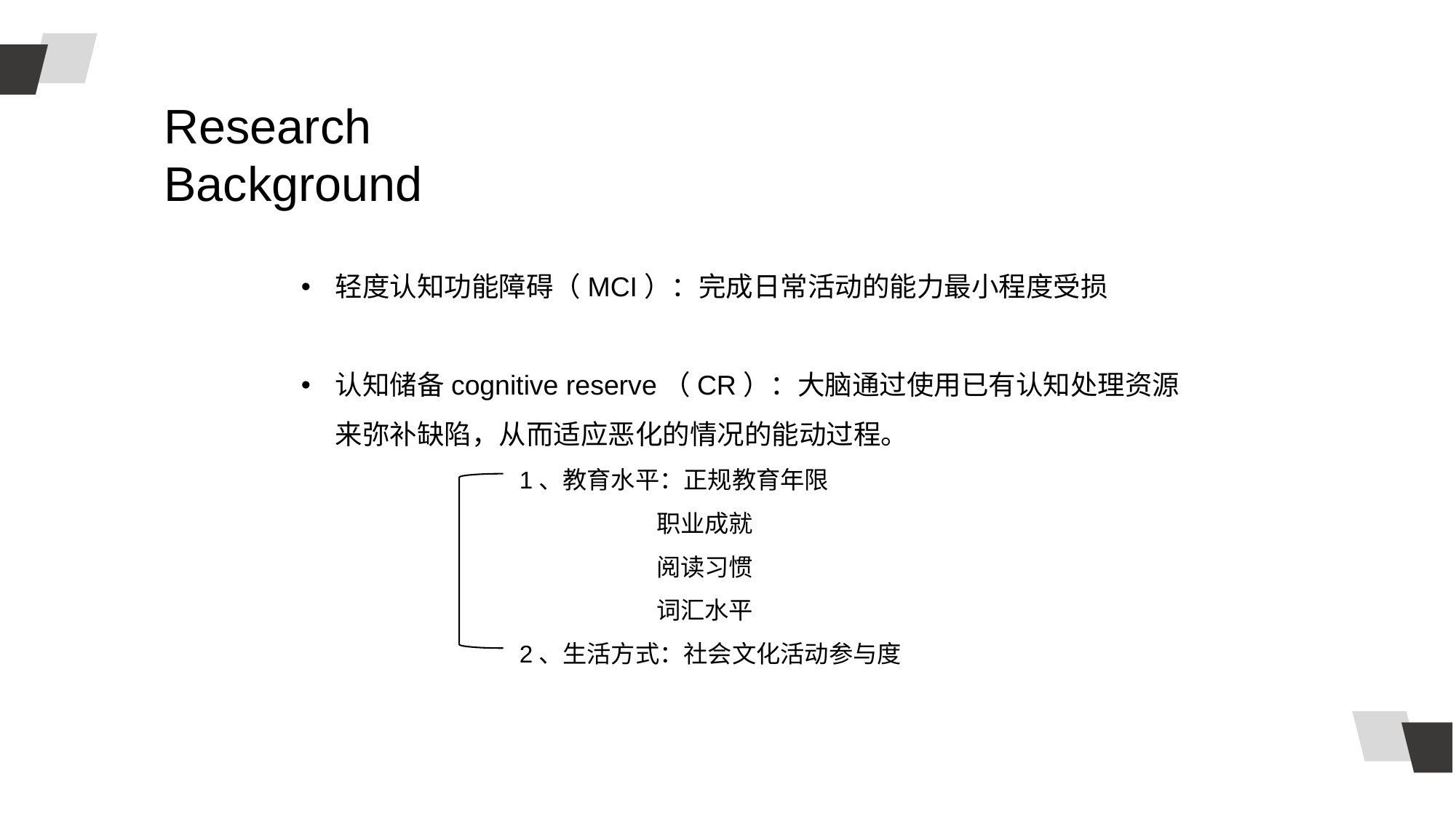

Research Background
轻度认知功能障碍（MCI）：完成日常活动的能力最小程度受损

认知储备cognitive reserve（CR）：大脑通过使用已有认知处理资源来弥补缺陷，从而适应恶化的情况的能动过程。
1、教育水平：正规教育年限
                        职业成就
                        阅读习惯
                        词汇水平
2、生活方式：社会文化活动参与度